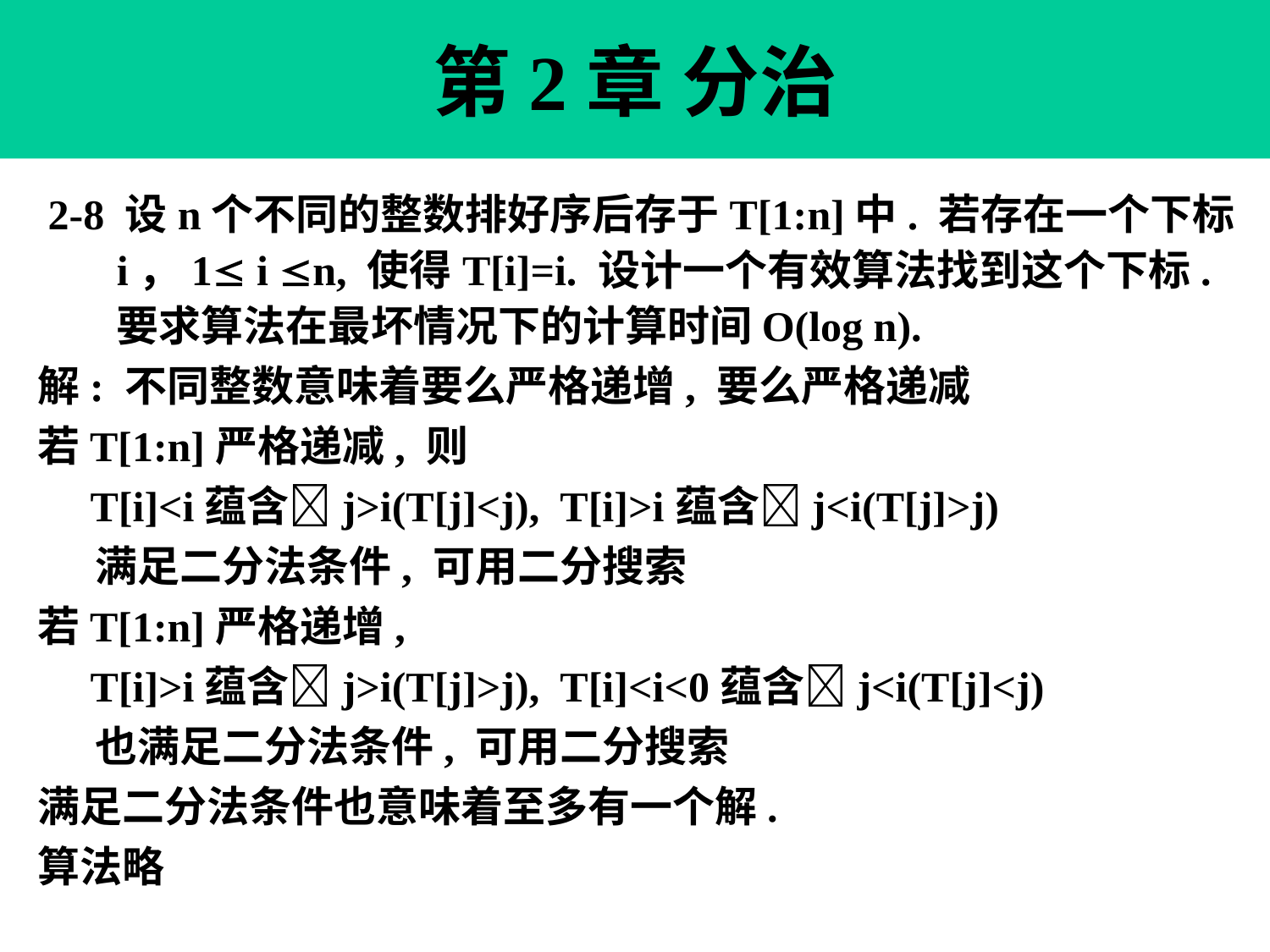

第2章 分治
 2-8 设n个不同的整数排好序后存于T[1:n]中. 若存在一个下标i，1≤ i ≤n, 使得T[i]=i. 设计一个有效算法找到这个下标. 要求算法在最坏情况下的计算时间O(log n).
解: 不同整数意味着要么严格递增, 要么严格递减
若T[1:n]严格递减, 则
     T[i]<i蕴含∀j>i(T[j]<j),  T[i]>i蕴含∀j<i(T[j]>j)
     满足二分法条件, 可用二分搜索
若T[1:n]严格递增,
     T[i]>i蕴含∀j>i(T[j]>j),  T[i]<i<0蕴含∀j<i(T[j]<j)
     也满足二分法条件, 可用二分搜索
满足二分法条件也意味着至多有一个解.
算法略